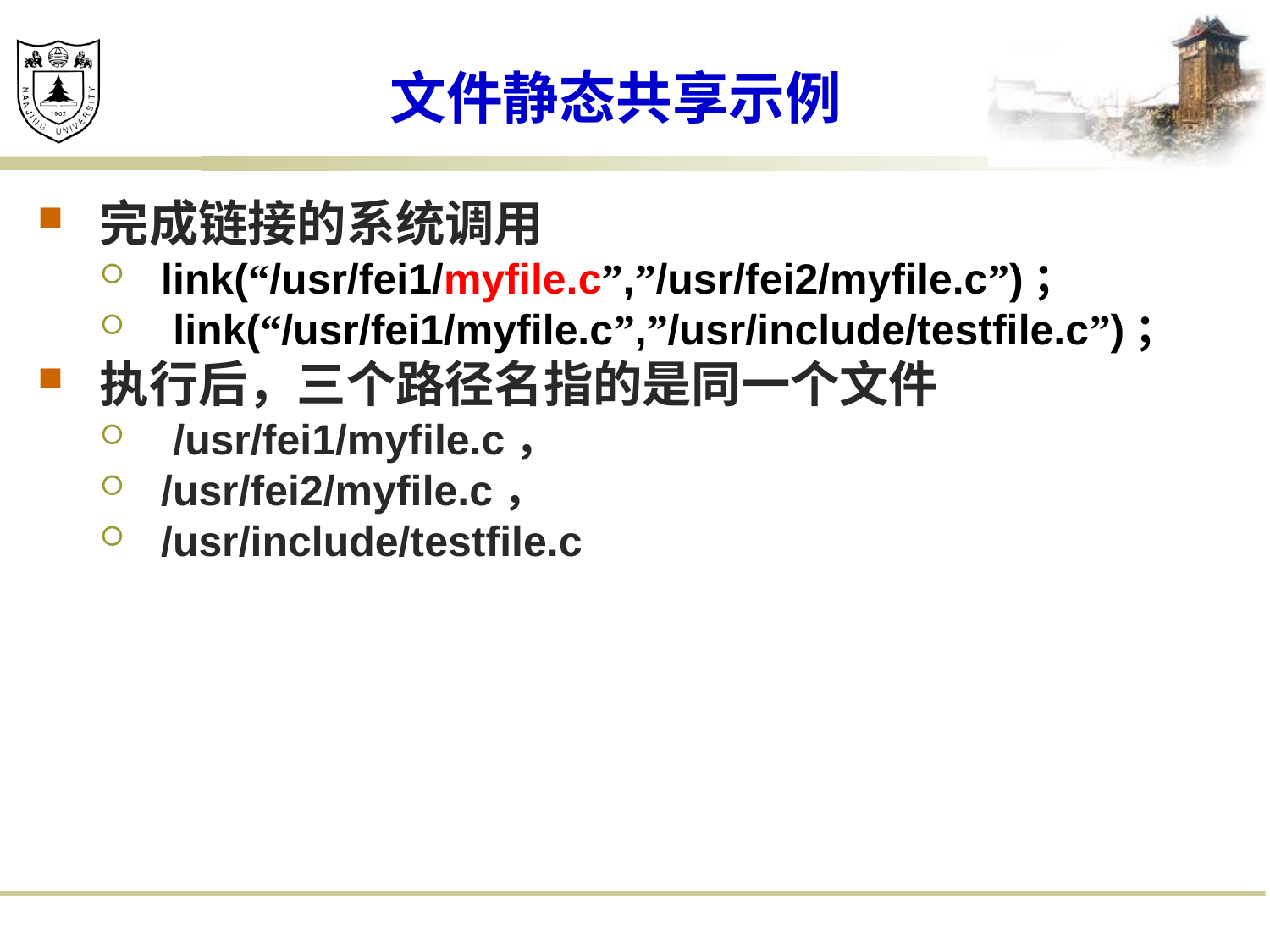

# 文件静态共享示例
完成链接的系统调用
link(“/usr/fei1/myfile.c”,”/usr/fei2/myfile.c”)；
 link(“/usr/fei1/myfile.c”,”/usr/include/testfile.c”)；
执行后，三个路径名指的是同一个文件
 /usr/fei1/myfile.c，
/usr/fei2/myfile.c，
/usr/include/testfile.c
81